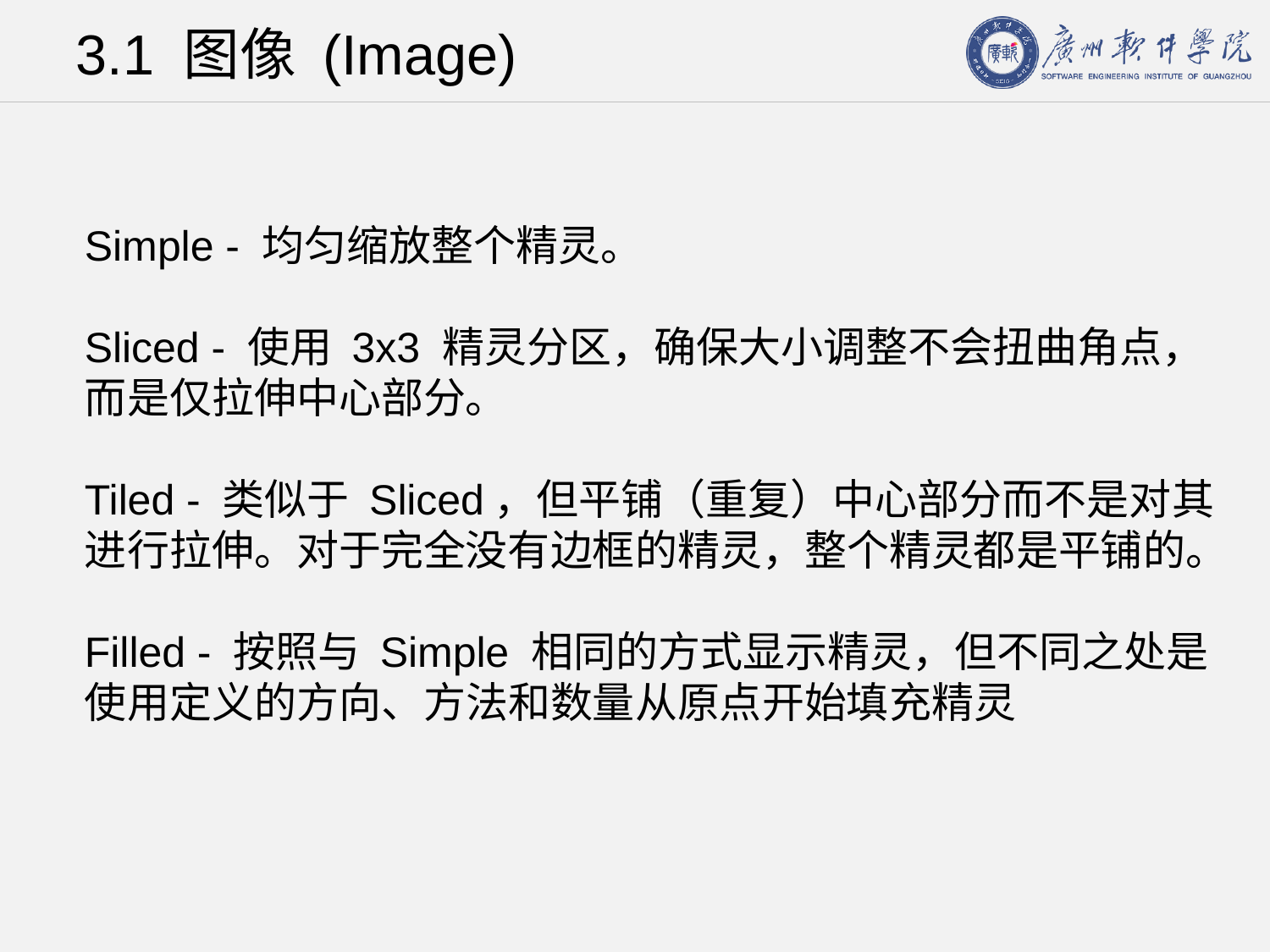

# 3.1 图像 (Image)
Simple - 均匀缩放整个精灵。

Sliced - 使用 3x3 精灵分区，确保大小调整不会扭曲角点，而是仅拉伸中心部分。

Tiled - 类似于 Sliced，但平铺（重复）中心部分而不是对其进行拉伸。对于完全没有边框的精灵，整个精灵都是平铺的。

Filled - 按照与 Simple 相同的方式显示精灵，但不同之处是使用定义的方向、方法和数量从原点开始填充精灵